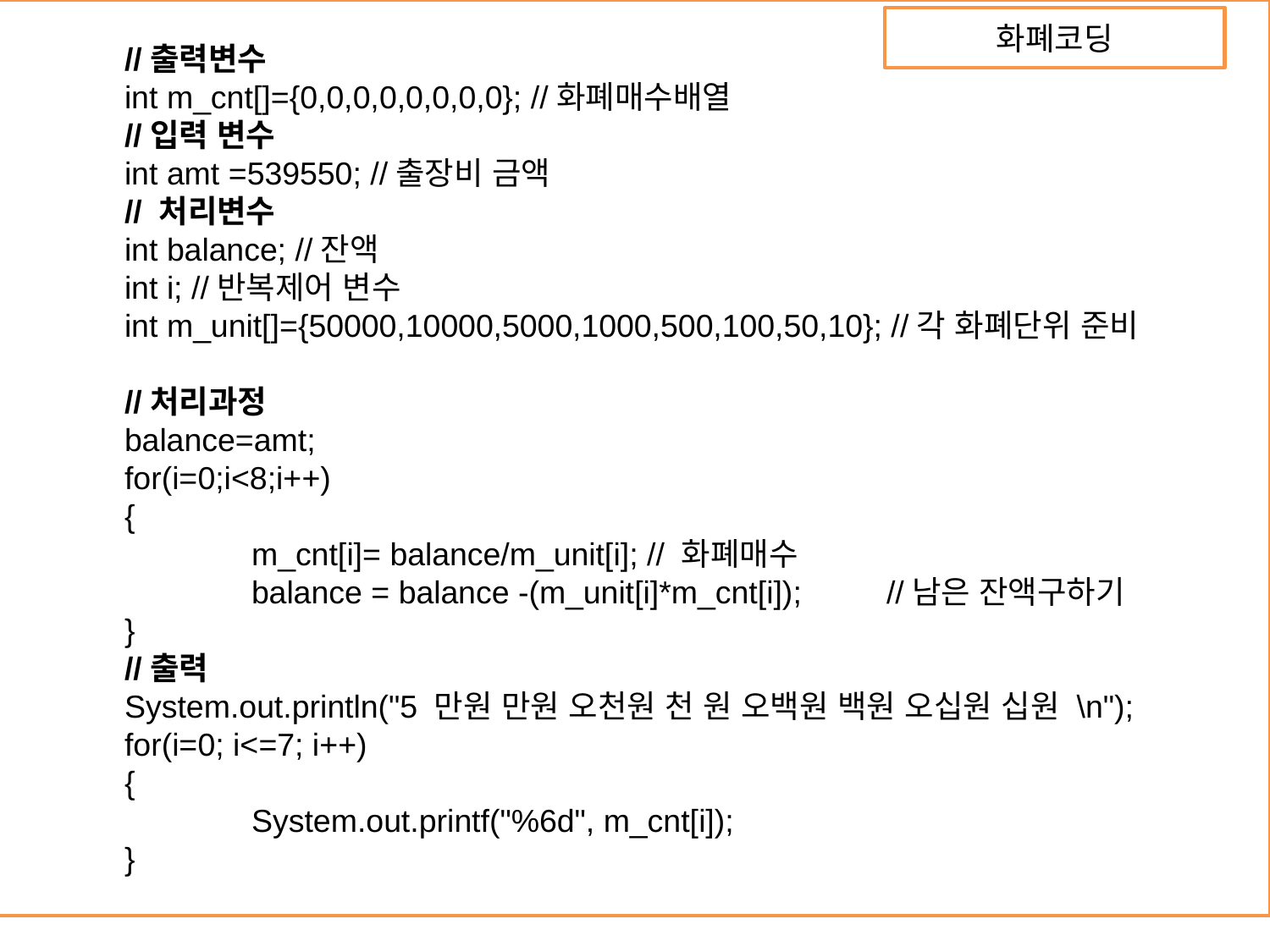

//출력변수
	int m_cnt[]={0,0,0,0,0,0,0,0}; //화폐매수배열
	//입력 변수
	int amt =539550; //출장비 금액
	// 처리변수
	int balance; //잔액
	int i; //반복제어 변수
	int m_unit[]={50000,10000,5000,1000,500,100,50,10}; //각 화폐단위 준비

	//처리과정
	balance=amt;
	for(i=0;i<8;i++)
	{
		m_cnt[i]= balance/m_unit[i]; // 화폐매수
		balance = balance -(m_unit[i]*m_cnt[i]);	//남은 잔액구하기
	}
	//출력
	System.out.println("5 만원 만원 오천원 천 원 오백원 백원 오십원 십원 \n");
	for(i=0; i<=7; i++)
	{
		System.out.printf("%6d", m_cnt[i]);
	}
화폐코딩